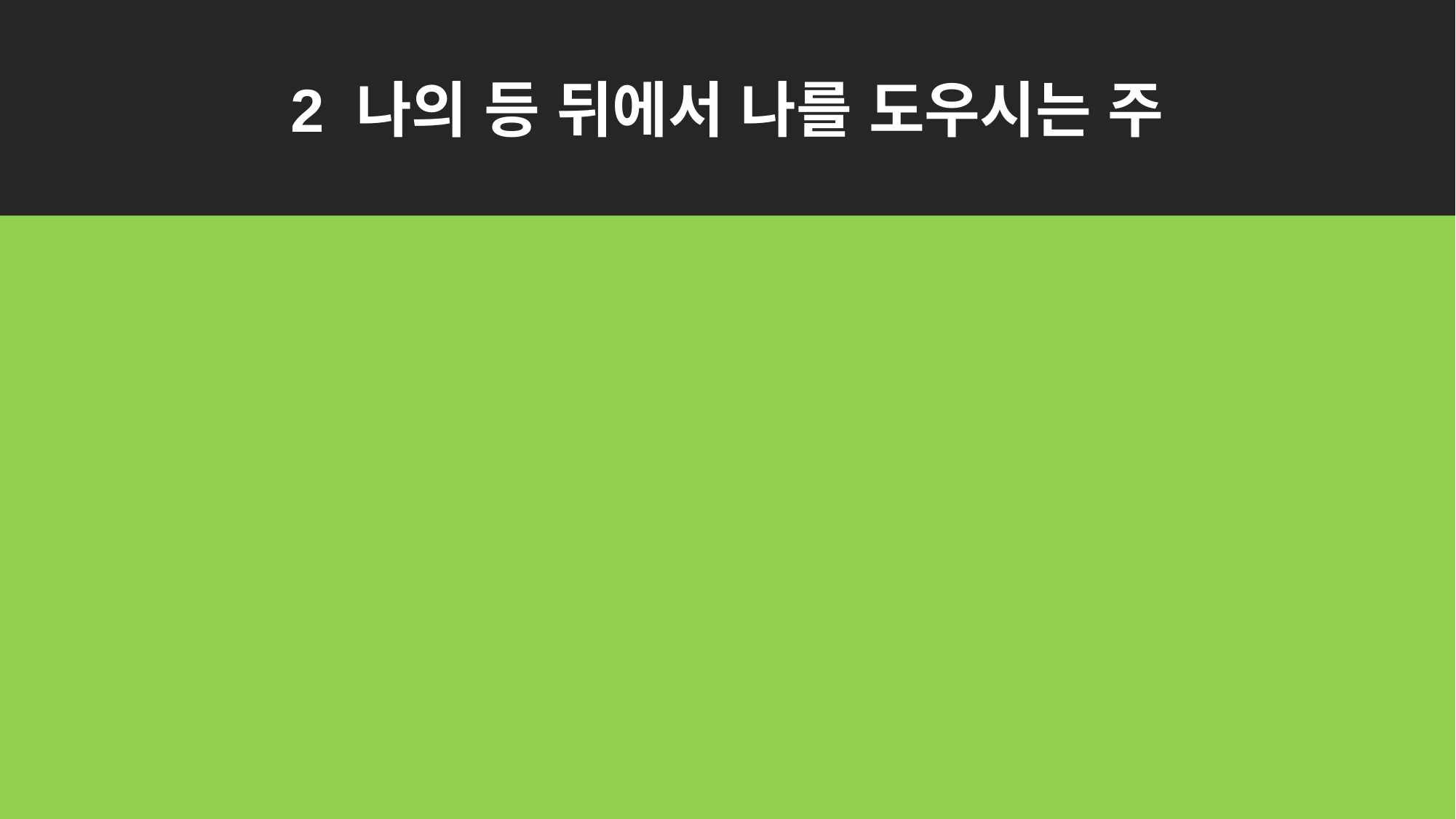

2 나의 등 뒤에서 나를 도우시는 주